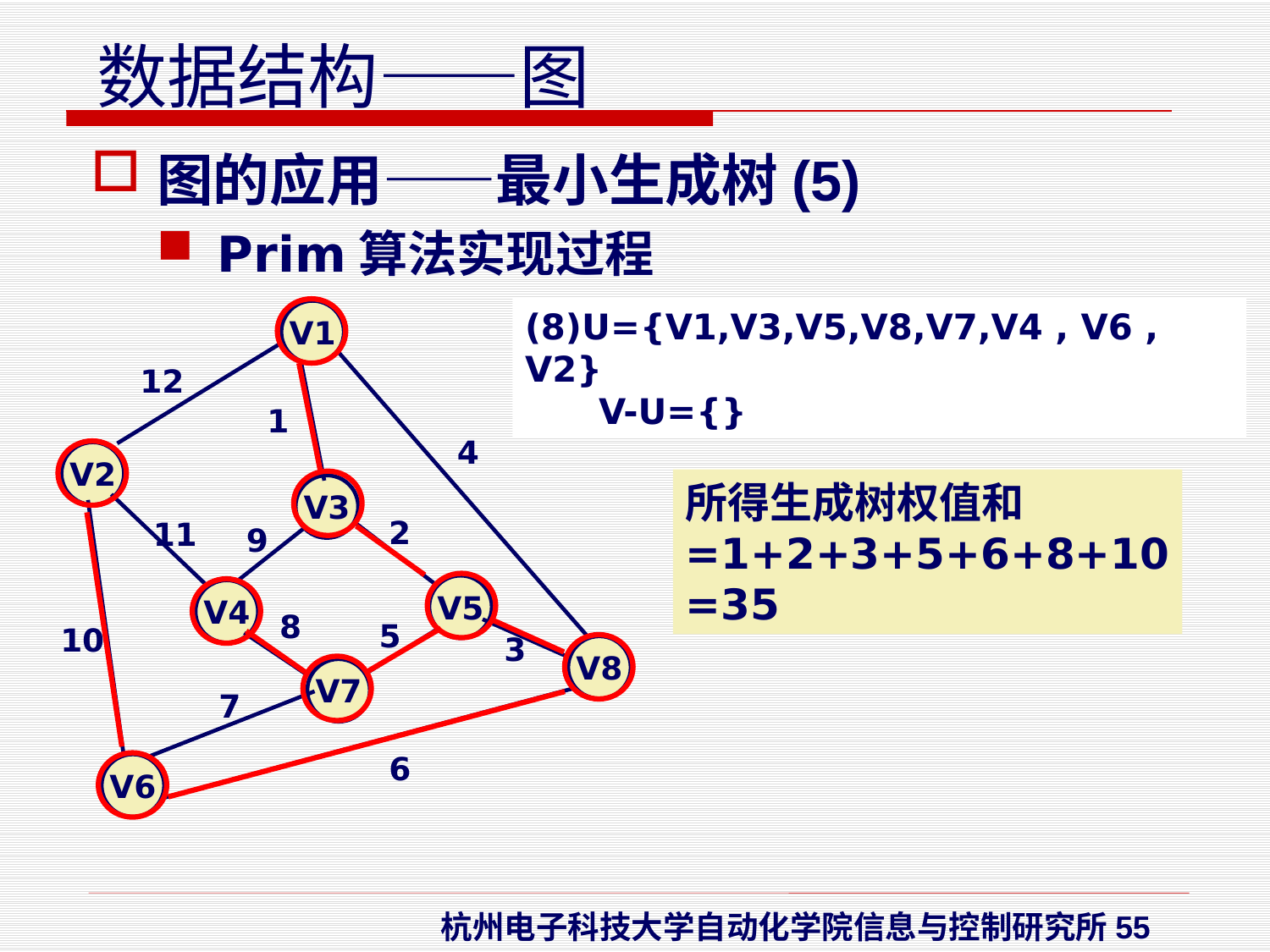

图的应用——最小生成树(5)
Prim算法实现过程
(8)U={V1,V3,V5,V8,V7,V4 , V6 , V2}
      V-U={}
(2)U={V1,V3}
      V-U={V2,V4,V5,V6,V7,V8}
(3)U={V1,V3,V5}
      V-U={V2,V4, V6,V7,V8}
(4)U={V1,V3,V5,V8}
      V-U={V2,V4, V6,V7}
(5)U={V1,V3,V5,V8,V7}
      V-U={V2,V4, V6}
(6)U={V1,V3,V5,V8,V7 , V6}
      V-U={V2,V4}
(7)U={V1,V3,V5,V8,V7,V4}
      V-U={V2}
(1)U={V1}
     V-U={V2,V3,V4,V5,V6,V7,V8}

V1

12

1
4
V2
V3

2
11
9

V5
V4
8
5
10

3

V8
V7
7

6
V6

所得生成树权值和
=1+2+3+5+6+8+10
=35